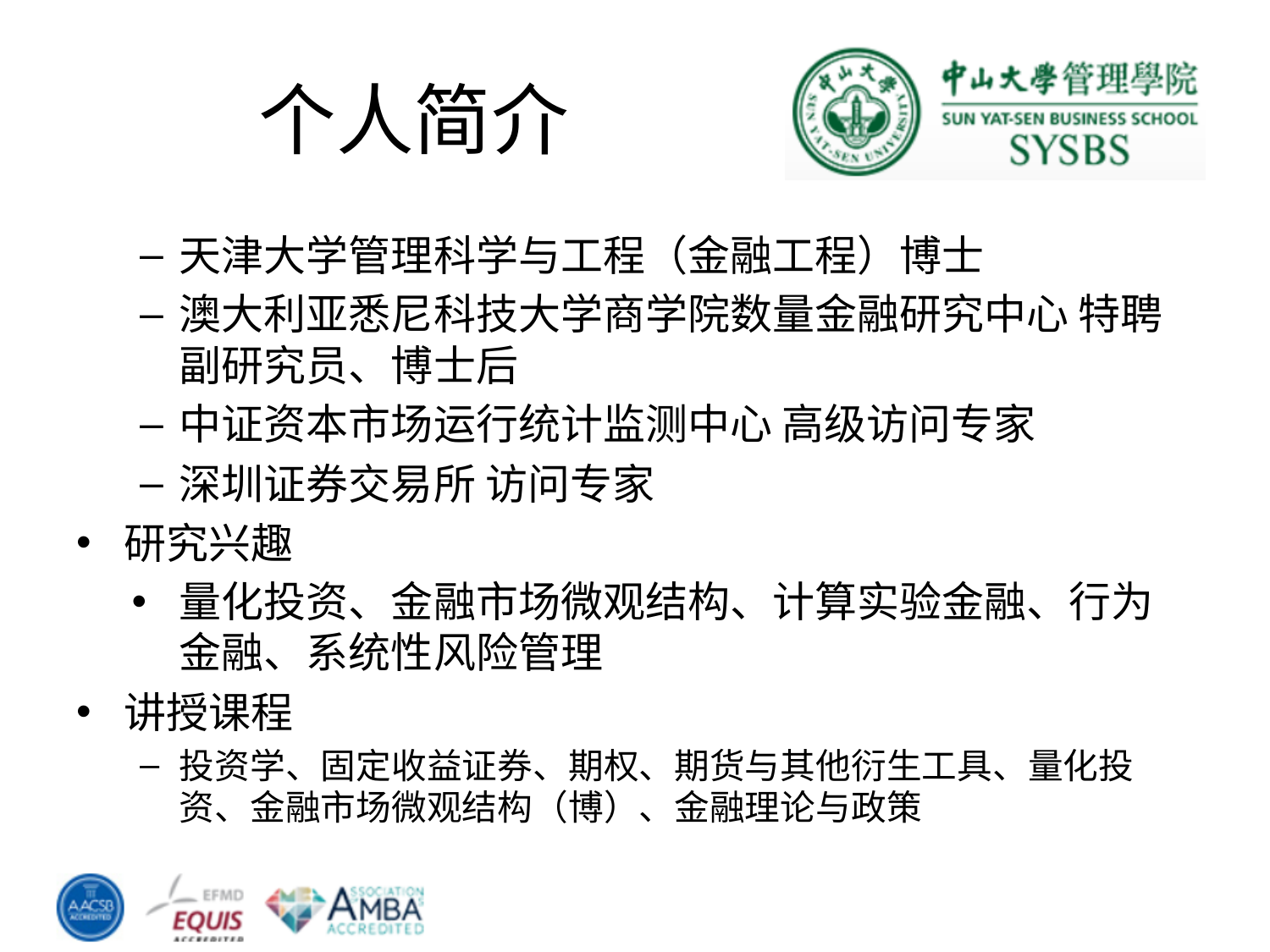

# 个人简介
天津大学管理科学与工程（金融工程）博士
澳大利亚悉尼科技大学商学院数量金融研究中心 特聘副研究员、博士后
中证资本市场运行统计监测中心 高级访问专家
深圳证券交易所 访问专家
研究兴趣
量化投资、金融市场微观结构、计算实验金融、行为金融、系统性风险管理
讲授课程
投资学、固定收益证券、期权、期货与其他衍生工具、量化投资、金融市场微观结构（博）、金融理论与政策